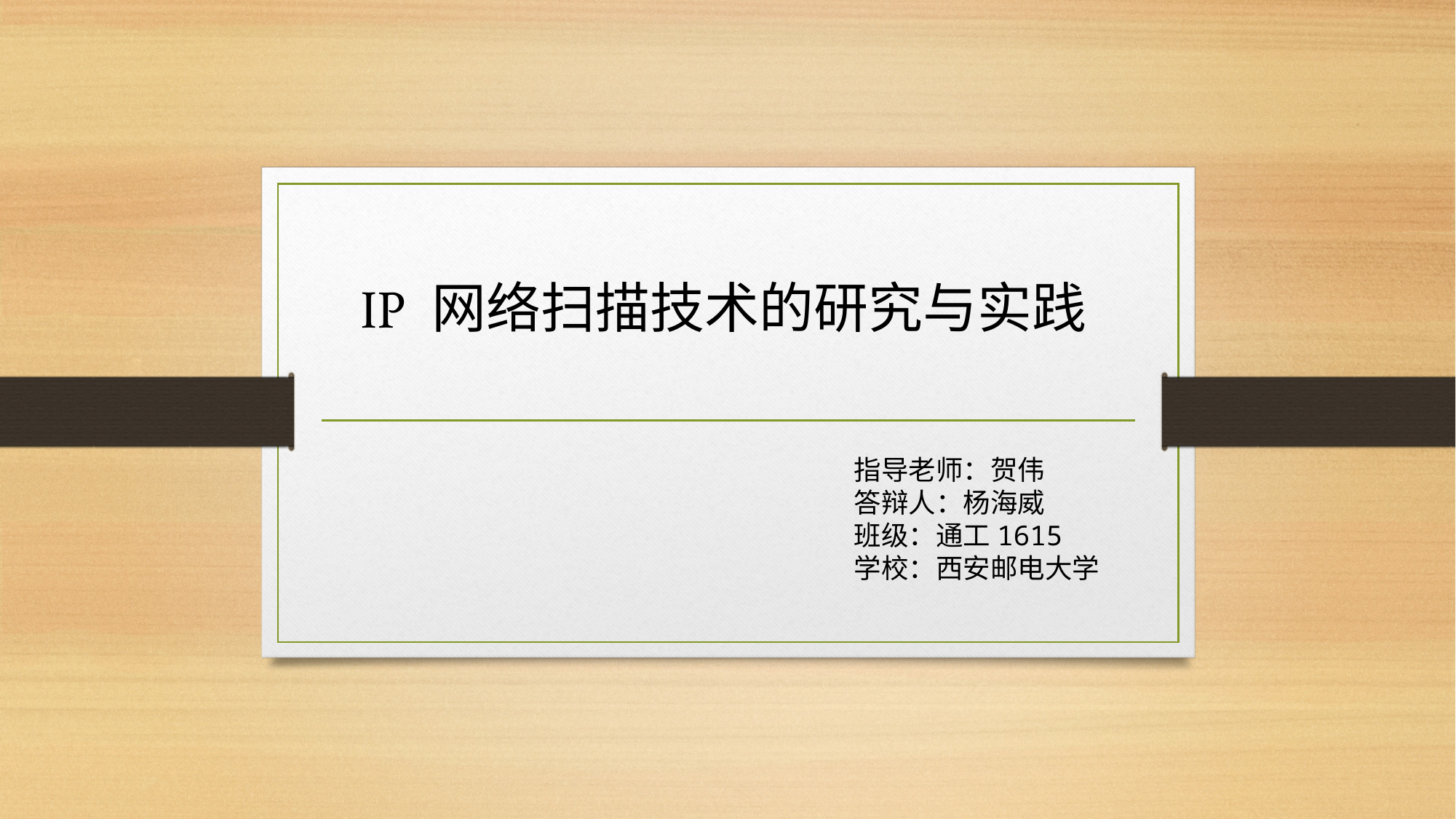

IP 网络扫描技术的研究与实践
指导老师：贺伟
答辩人：杨海威
班级：通工1615
学校：西安邮电大学